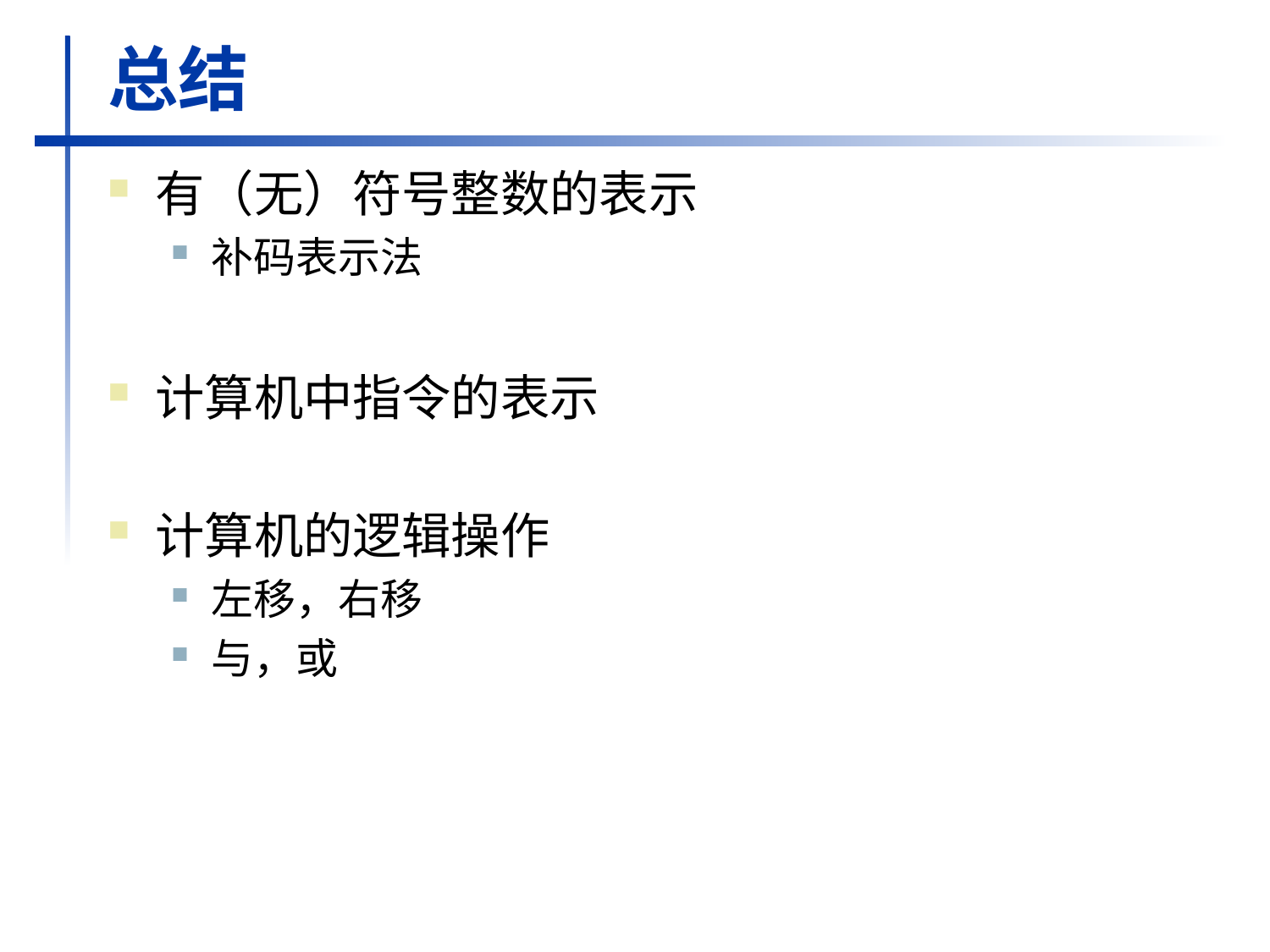

# 总结
有（无）符号整数的表示
补码表示法

计算机中指令的表示

计算机的逻辑操作
左移，右移
与，或